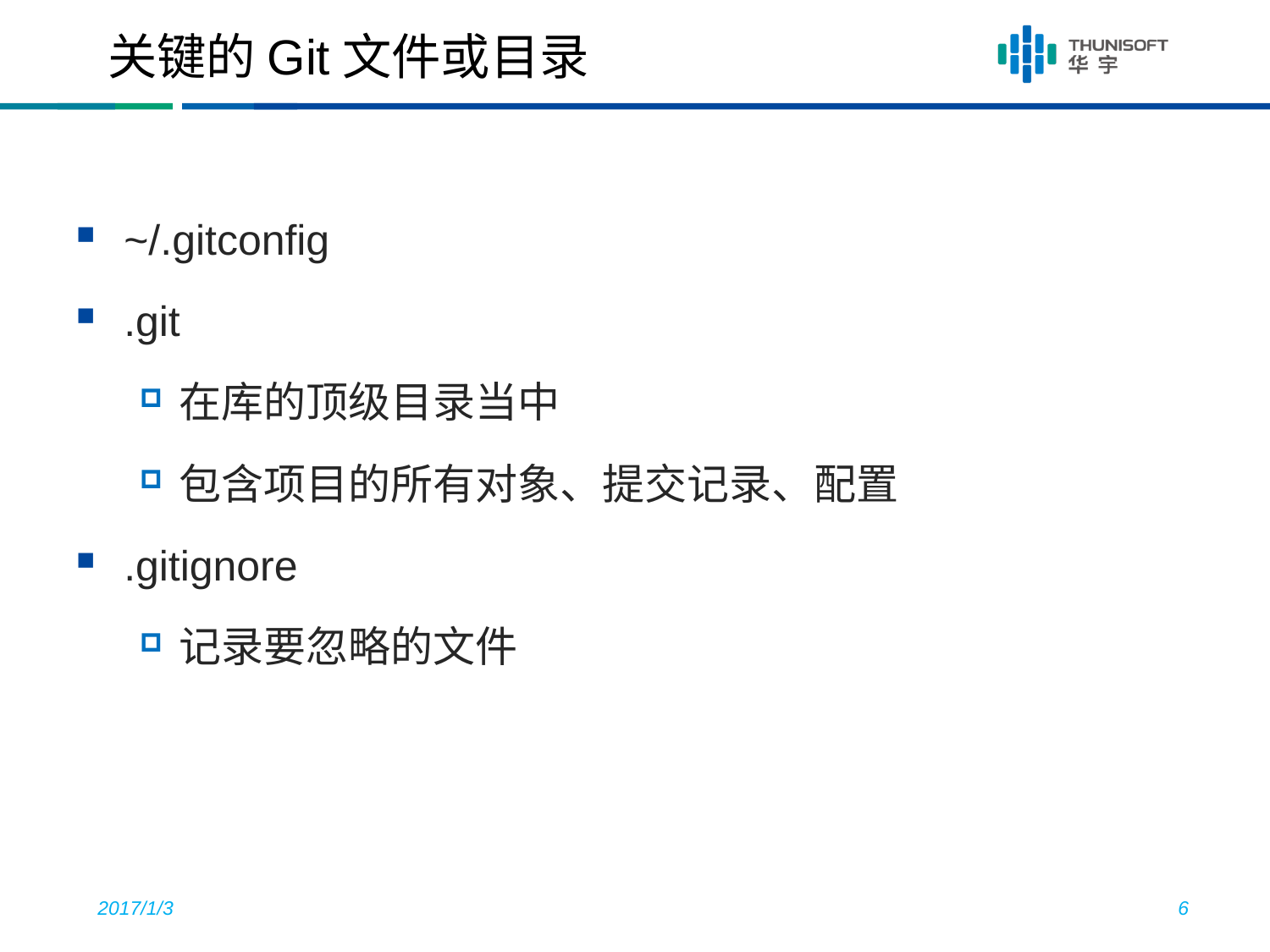

# 关键的Git文件或目录
~/.gitconfig
.git
在库的顶级目录当中
包含项目的所有对象、提交记录、配置
.gitignore
记录要忽略的文件
2017/1/3
6